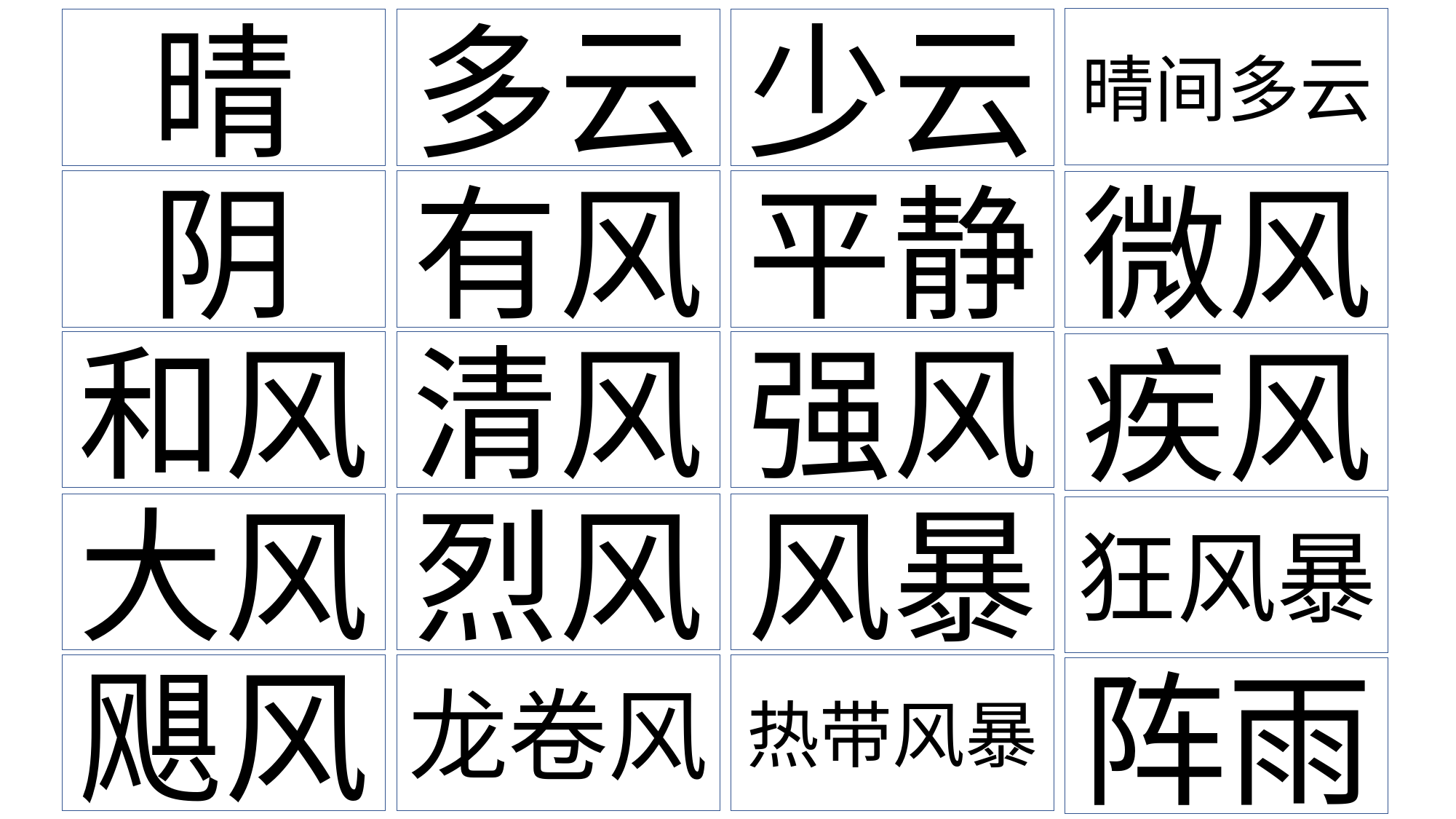

晴间多云
晴
多云
少云
阴
有风
平静
微风
和风
清风
强风
疾风
大风
烈风
风暴
狂风暴
飓风
龙卷风
热带风暴
阵雨